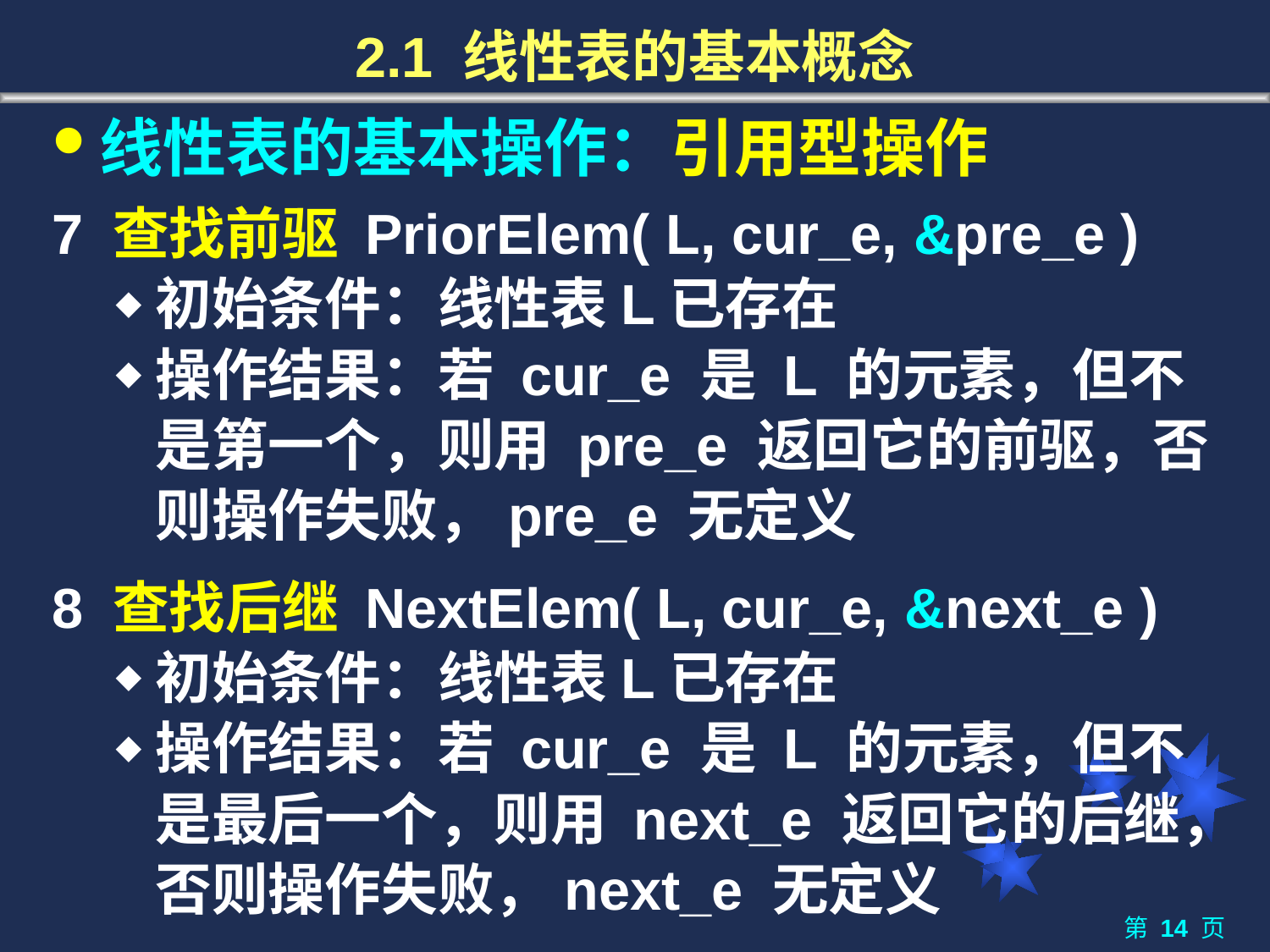

# 2.1 线性表的基本概念
线性表的基本操作：引用型操作
7 查找前驱 PriorElem( L, cur_e, &pre_e )
初始条件：线性表L已存在
操作结果：若 cur_e 是 L 的元素，但不是第一个，则用 pre_e 返回它的前驱，否则操作失败，pre_e 无定义
8 查找后继 NextElem( L, cur_e, &next_e )
初始条件：线性表L已存在
操作结果：若 cur_e 是 L 的元素，但不是最后一个，则用 next_e 返回它的后继，否则操作失败，next_e 无定义
第 14 页